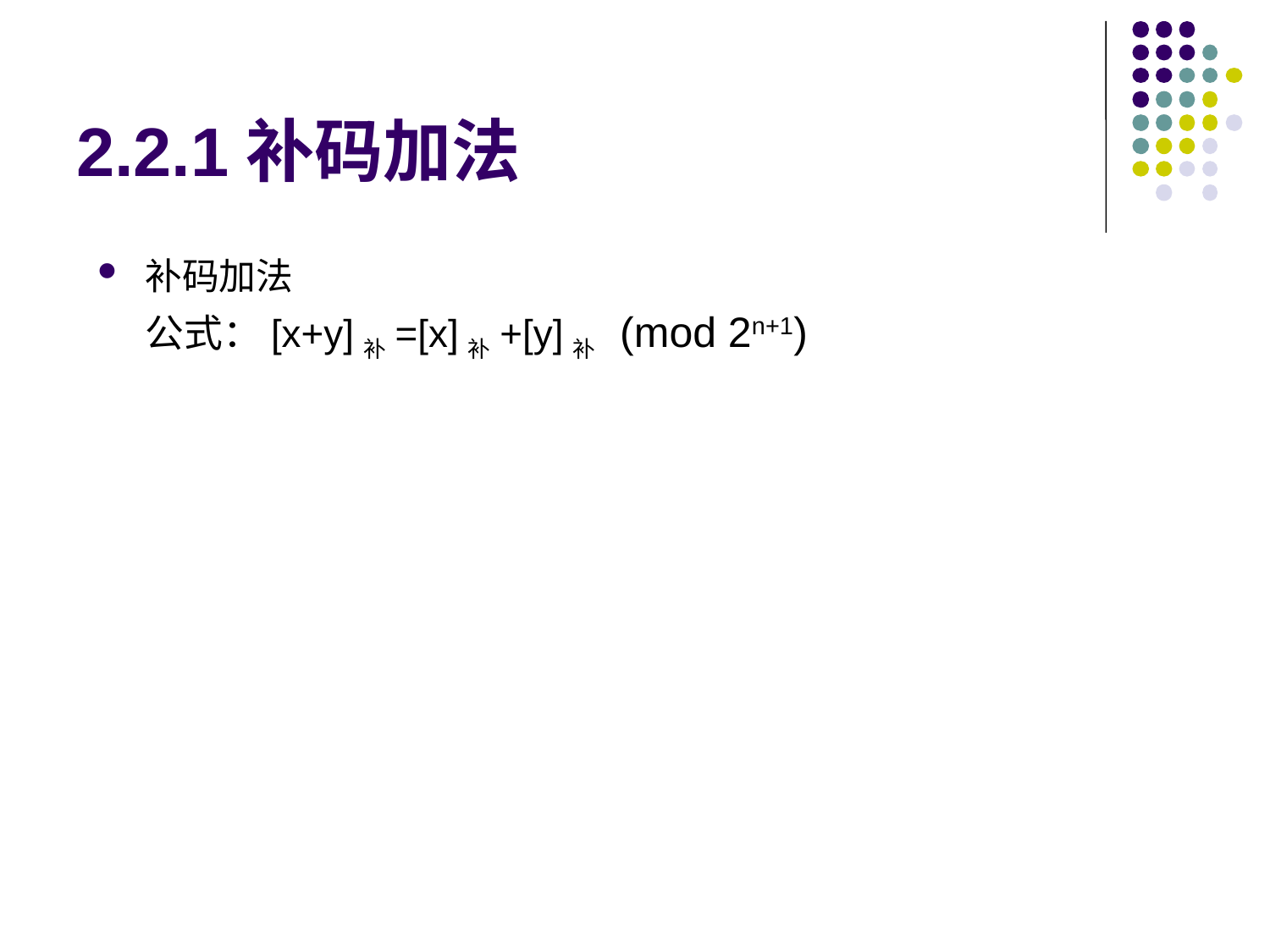

# 2.2.1补码加法
补码加法
公式：[x+y]补=[x]补+[y]补   (mod 2n+1)

77